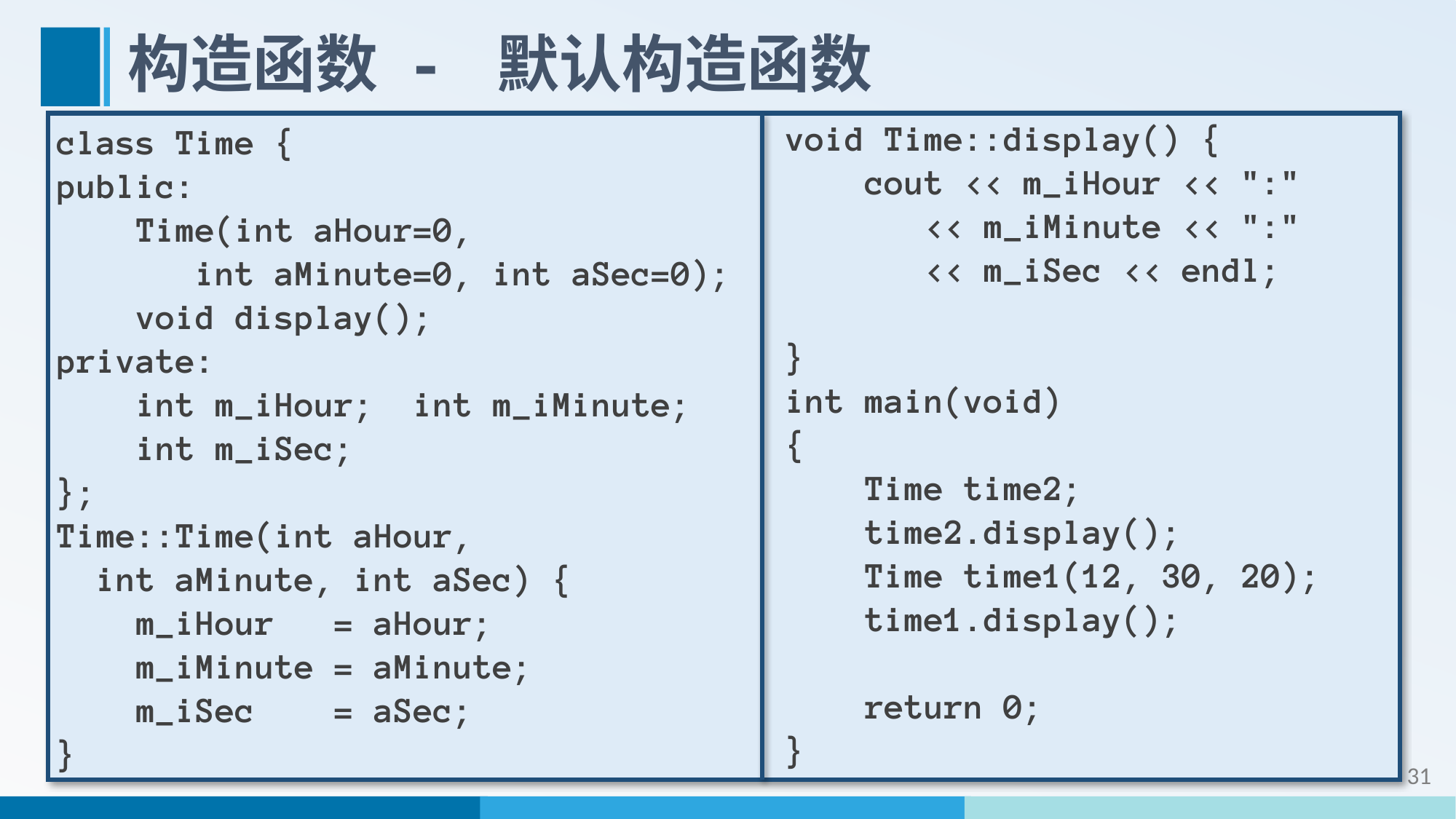

# 构造函数 - 默认构造函数
void Time::display() {
    cout << m_iHour << ":"
       << m_iMinute << ":"
       << m_iSec << endl;

}
int main(void)
{
    Time time2;
    time2.display();
    Time time1(12, 30, 20);
    time1.display();

    return 0;
}
class Time {
public:
    Time(int aHour=0,
       int aMinute=0, int aSec=0);
    void display();
private:
    int m_iHour;  int m_iMinute;
    int m_iSec;
};
Time::Time(int aHour,
  int aMinute, int aSec) {
    m_iHour   = aHour;
    m_iMinute = aMinute;
    m_iSec    = aSec;
}